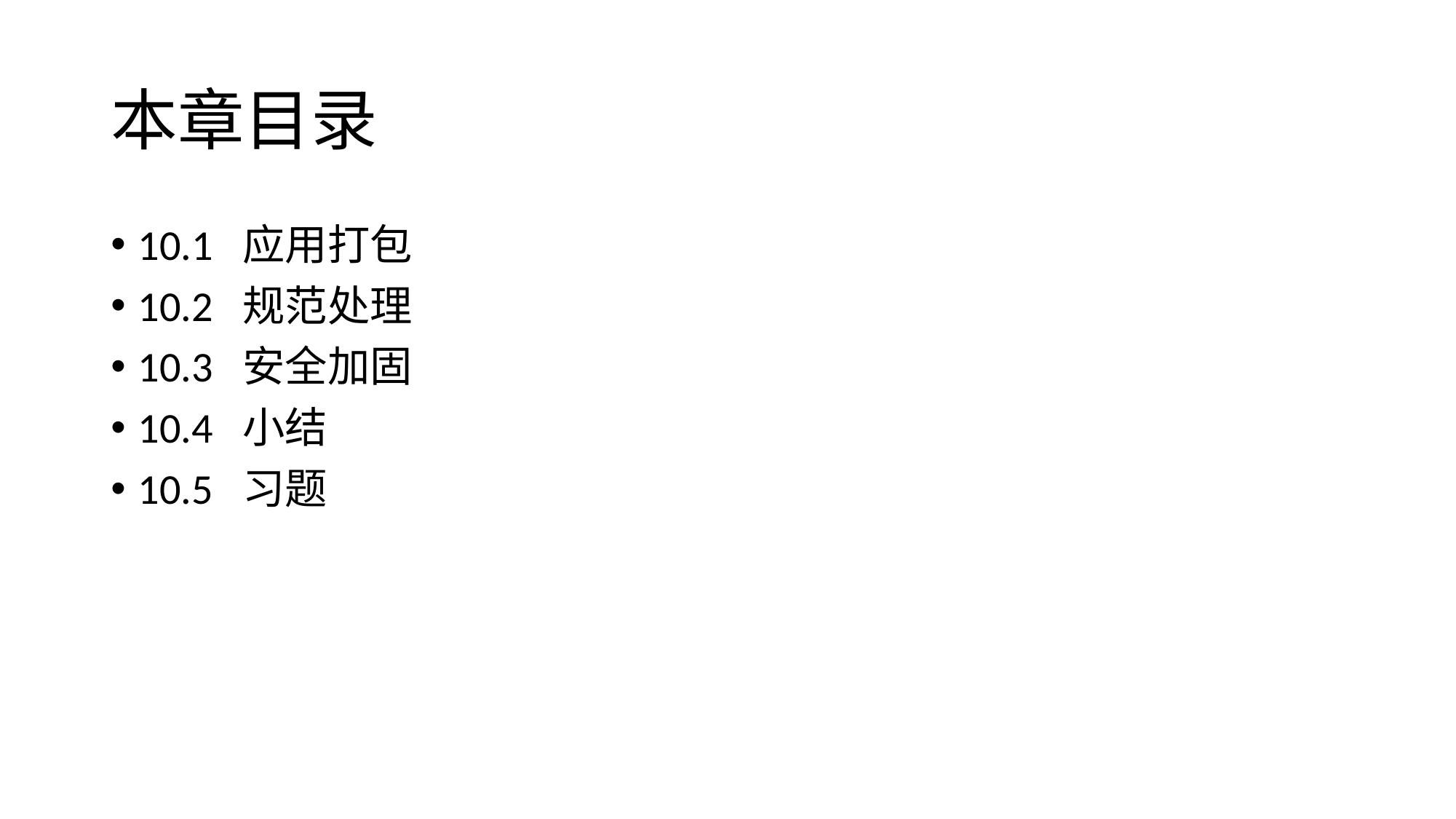

# 本章目录
10.1  应用打包
10.2  规范处理
10.3  安全加固
10.4  小结
10.5  习题